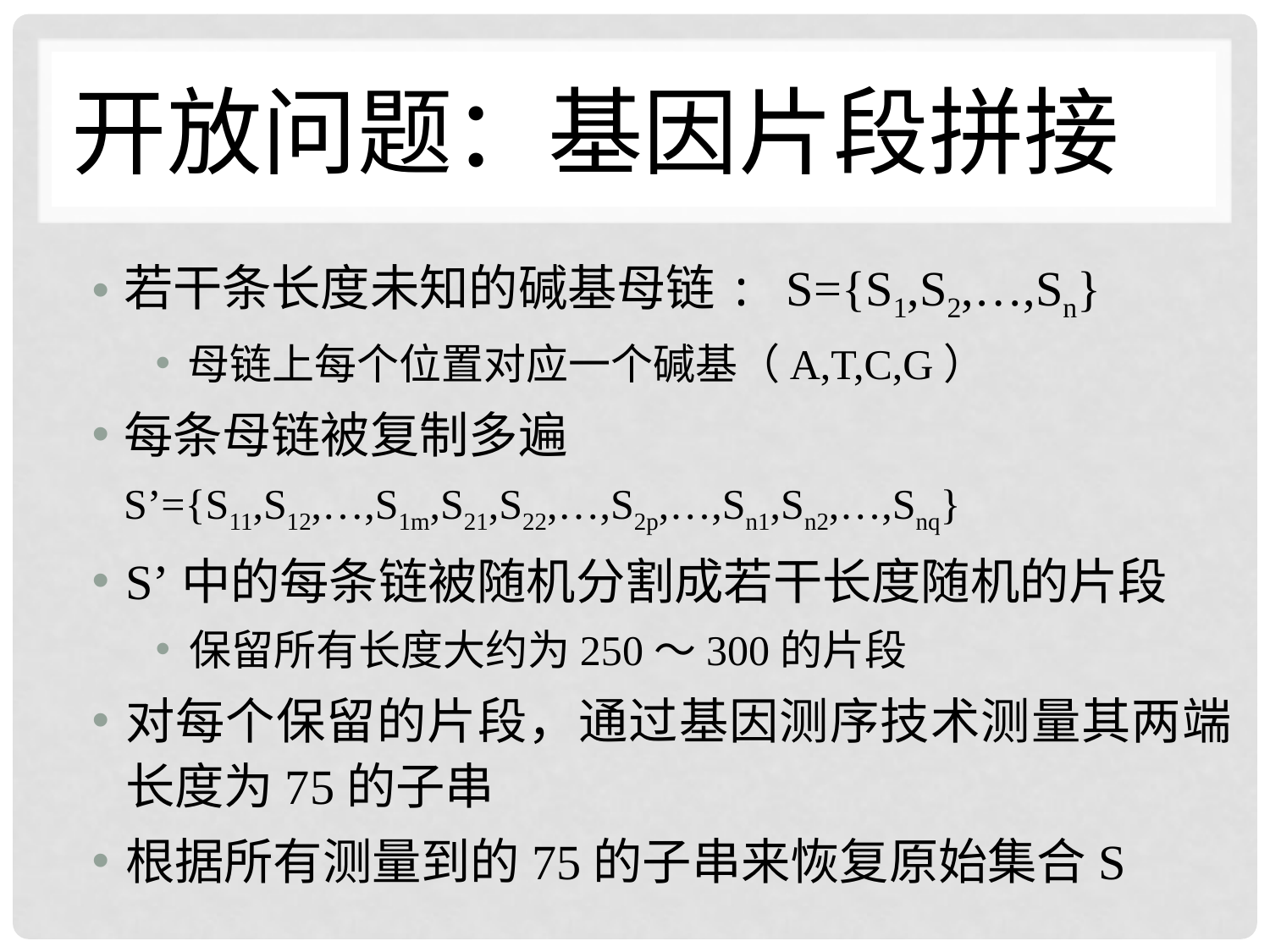

# 开放问题：基因片段拼接
若干条长度未知的碱基母链: S={S1,S2,…,Sn}
母链上每个位置对应一个碱基（A,T,C,G）
每条母链被复制多遍
   S’={S11,S12,…,S1m,S21,S22,…,S2p,…,Sn1,Sn2,…,Snq}
S’中的每条链被随机分割成若干长度随机的片段
保留所有长度大约为250～300的片段
对每个保留的片段，通过基因测序技术测量其两端长度为75的子串
根据所有测量到的75的子串来恢复原始集合S